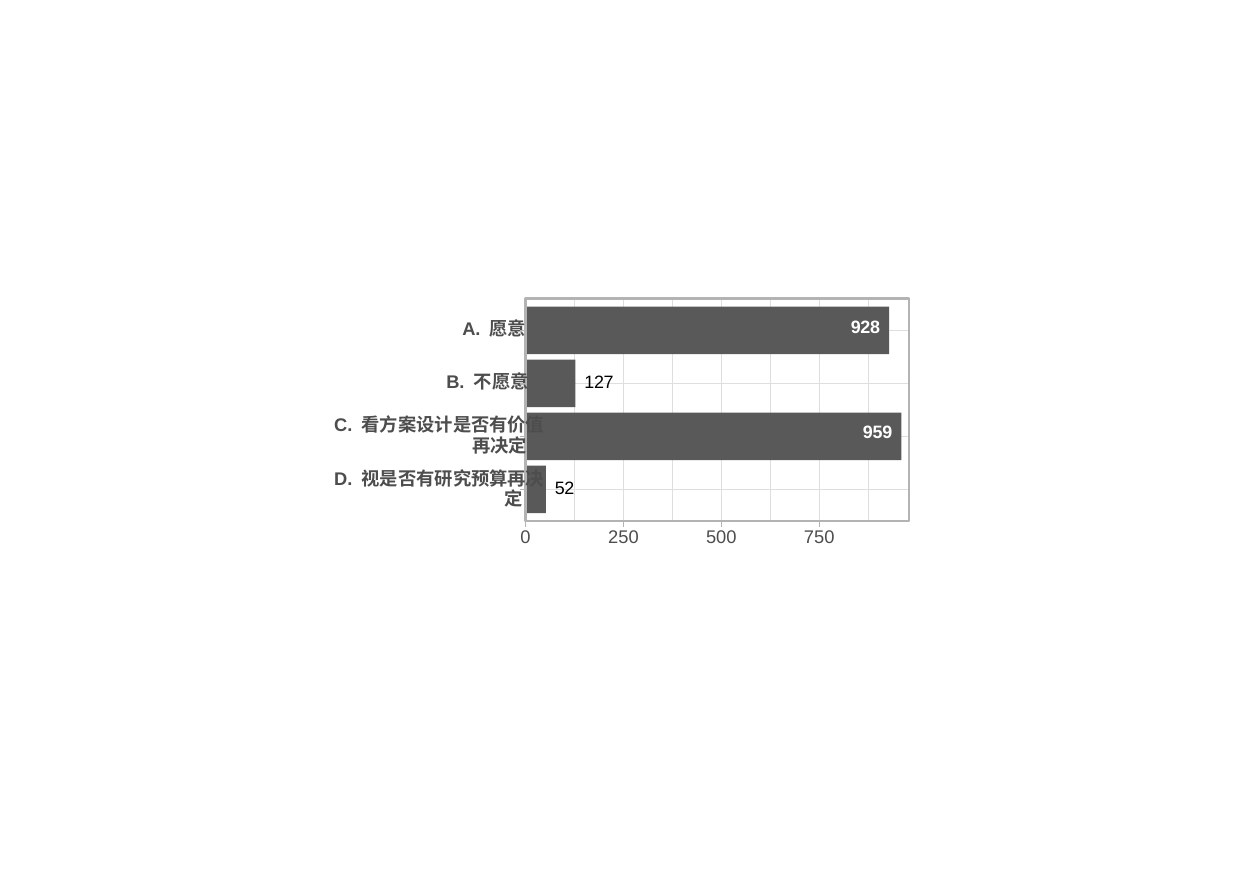

928
A. 愿意

B. 不愿意
127

C. 看方案设计是否有价值
959

    再决定

D. 视是否有研究预算再决
52

    定

0
250
500
750